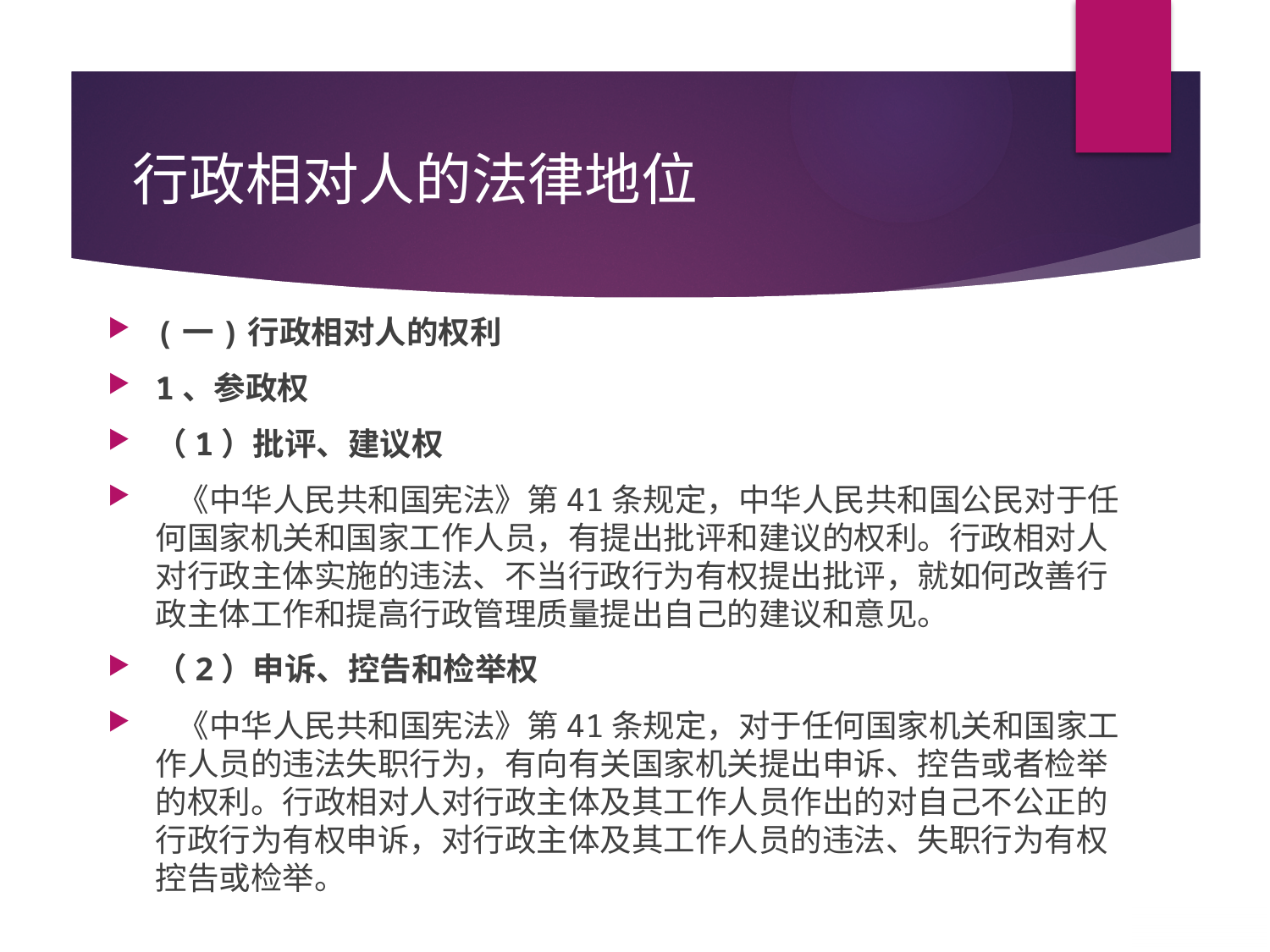

# 行政相对人的法律地位
(一)行政相对人的权利
1、参政权
（1）批评、建议权
  《中华人民共和国宪法》第41条规定，中华人民共和国公民对于任何国家机关和国家工作人员，有提出批评和建议的权利。行政相对人对行政主体实施的违法、不当行政行为有权提出批评，就如何改善行政主体工作和提高行政管理质量提出自己的建议和意见。
（2）申诉、控告和检举权
  《中华人民共和国宪法》第41条规定，对于任何国家机关和国家工作人员的违法失职行为，有向有关国家机关提出申诉、控告或者检举的权利。行政相对人对行政主体及其工作人员作出的对自己不公正的行政行为有权申诉，对行政主体及其工作人员的违法、失职行为有权控告或检举。